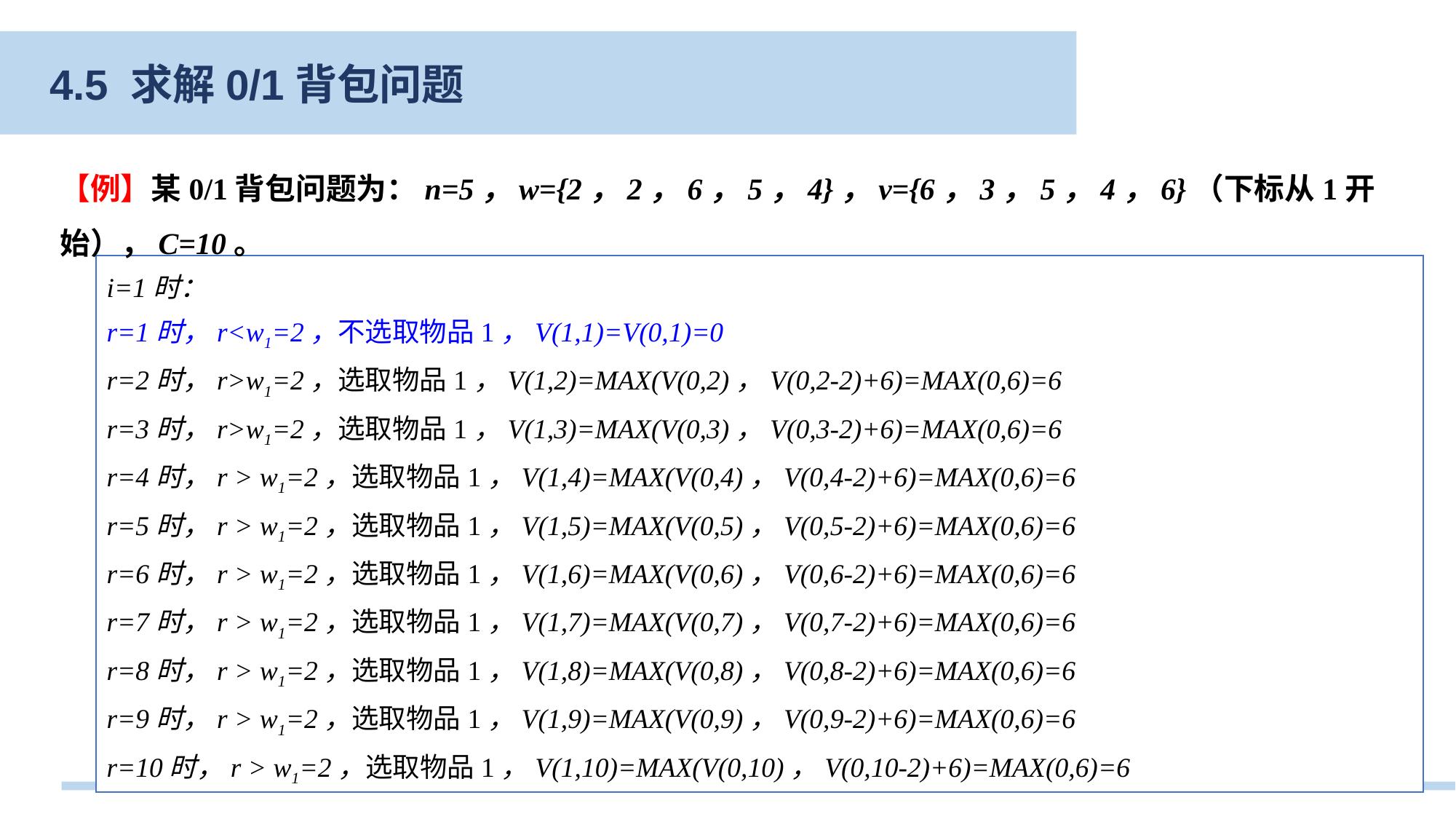

4.5 求解0/1背包问题
【例】某0/1背包问题为：n=5，w={2，2，6，5，4}，v={6，3，5，4，6}（下标从1开始），C=10。
i=1时：
r=1时，r<w1=2，不选取物品1，V(1,1)=V(0,1)=0
r=2时，r>w1=2，选取物品1，V(1,2)=MAX(V(0,2)，V(0,2-2)+6)=MAX(0,6)=6
r=3时，r>w1=2，选取物品1，V(1,3)=MAX(V(0,3)，V(0,3-2)+6)=MAX(0,6)=6
r=4时，r > w1=2，选取物品1，V(1,4)=MAX(V(0,4)，V(0,4-2)+6)=MAX(0,6)=6
r=5时，r > w1=2，选取物品1，V(1,5)=MAX(V(0,5)，V(0,5-2)+6)=MAX(0,6)=6
r=6时，r > w1=2，选取物品1，V(1,6)=MAX(V(0,6)，V(0,6-2)+6)=MAX(0,6)=6
r=7时，r > w1=2，选取物品1，V(1,7)=MAX(V(0,7)，V(0,7-2)+6)=MAX(0,6)=6
r=8时，r > w1=2，选取物品1，V(1,8)=MAX(V(0,8)，V(0,8-2)+6)=MAX(0,6)=6
r=9时，r > w1=2，选取物品1，V(1,9)=MAX(V(0,9)，V(0,9-2)+6)=MAX(0,6)=6
r=10时，r > w1=2，选取物品1，V(1,10)=MAX(V(0,10)，V(0,10-2)+6)=MAX(0,6)=6